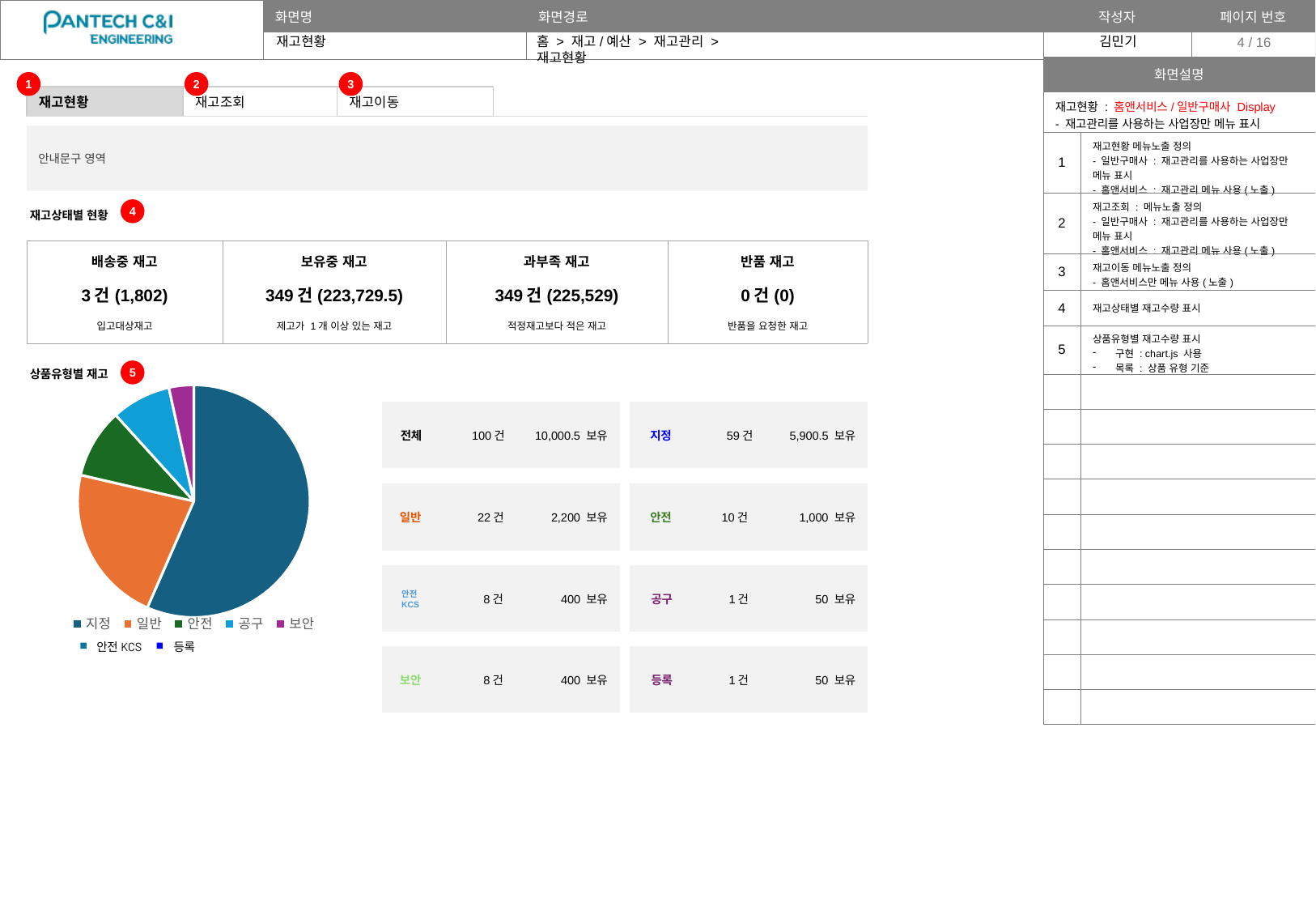

재고현황
홈 > 재고/예산 > 재고관리 > 재고현황
4
| 화면설명 |  |
| --- | --- |
| 재고현황 : 홈앤서비스/일반구매사 Display - 재고관리를 사용하는 사업장만 메뉴 표시 |  |
| 1 | 재고현황 메뉴노출 정의 - 일반구매사 : 재고관리를 사용하는 사업장만 메뉴 표시 - 홈앤서비스 : 재고관리 메뉴 사용(노출) |
| 2 | 재고조회 : 메뉴노출 정의 - 일반구매사 : 재고관리를 사용하는 사업장만 메뉴 표시 - 홈앤서비스 : 재고관리 메뉴 사용(노출) |
| 3 | 재고이동 메뉴노출 정의 - 홈앤서비스만 메뉴 사용(노출) |
| 4 | 재고상태별 재고수량 표시 |
| 5 | 상품유형별 재고수량 표시 구현 : chart.js 사용 목록 : 상품 유형 기준 |
|  |  |
|  |  |
|  |  |
|  |  |
|  |  |
|  |  |
|  |  |
|  |  |
|  |  |
|  |  |
1
2
3
재고조회
재고이동
재고현황
안내문구 영역
재고상태별 현황
4
| 배송중 재고 3건(1,802) 입고대상재고 | 보유중 재고 349건(223,729.5) 제고가 1개 이상 있는 재고 | 과부족 재고 349건(225,529) 적정재고보다 적은 재고 | 반품 재고 0건(0) 반품을 요청한 재고 |
| --- | --- | --- | --- |
상품유형별 재고
5

### Chart

| Category | 상품유형별 재고 |
|---|---|
| 지정 | 8.2 |
| 일반 | 3.2 |
| 안전 | 1.4 |
| 공구 | 1.2 |
| 보안 | 0.5 |
| 전체 | 100건 | 10,000.5 보유 |
| --- | --- | --- |
| 지정 | 59건 | 5,900.5 보유 |
| --- | --- | --- |
| 일반 | 22건 | 2,200 보유 |
| --- | --- | --- |
| 안전 | 10건 | 1,000 보유 |
| --- | --- | --- |
| 안전KCS | 8건 | 400 보유 |
| --- | --- | --- |
| 공구 | 1건 | 50 보유 |
| --- | --- | --- |
안전KCS
등록

| 보안 | 8건 | 400 보유 |
| --- | --- | --- |
| 등록 | 1건 | 50 보유 |
| --- | --- | --- |